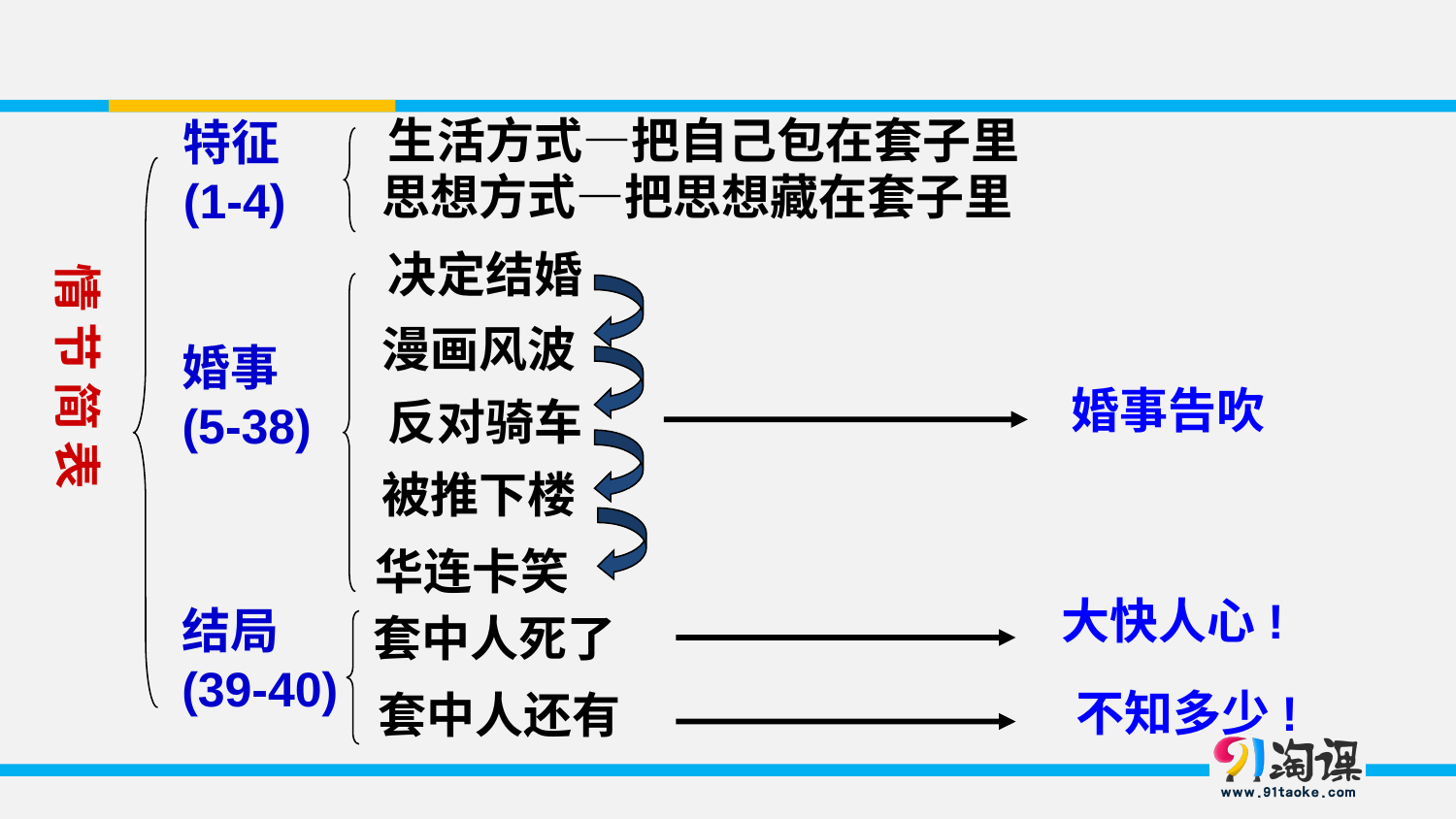

生活方式—把自己包在套子里
特征(1-4)

思想方式—把思想藏在套子里
决定结婚
情 节 简 表

漫画风波
婚事(5-38)

婚事告吹
反对骑车

被推下楼

华连卡笑
大快人心!
结局(39-40)
套中人死了

不知多少!
套中人还有